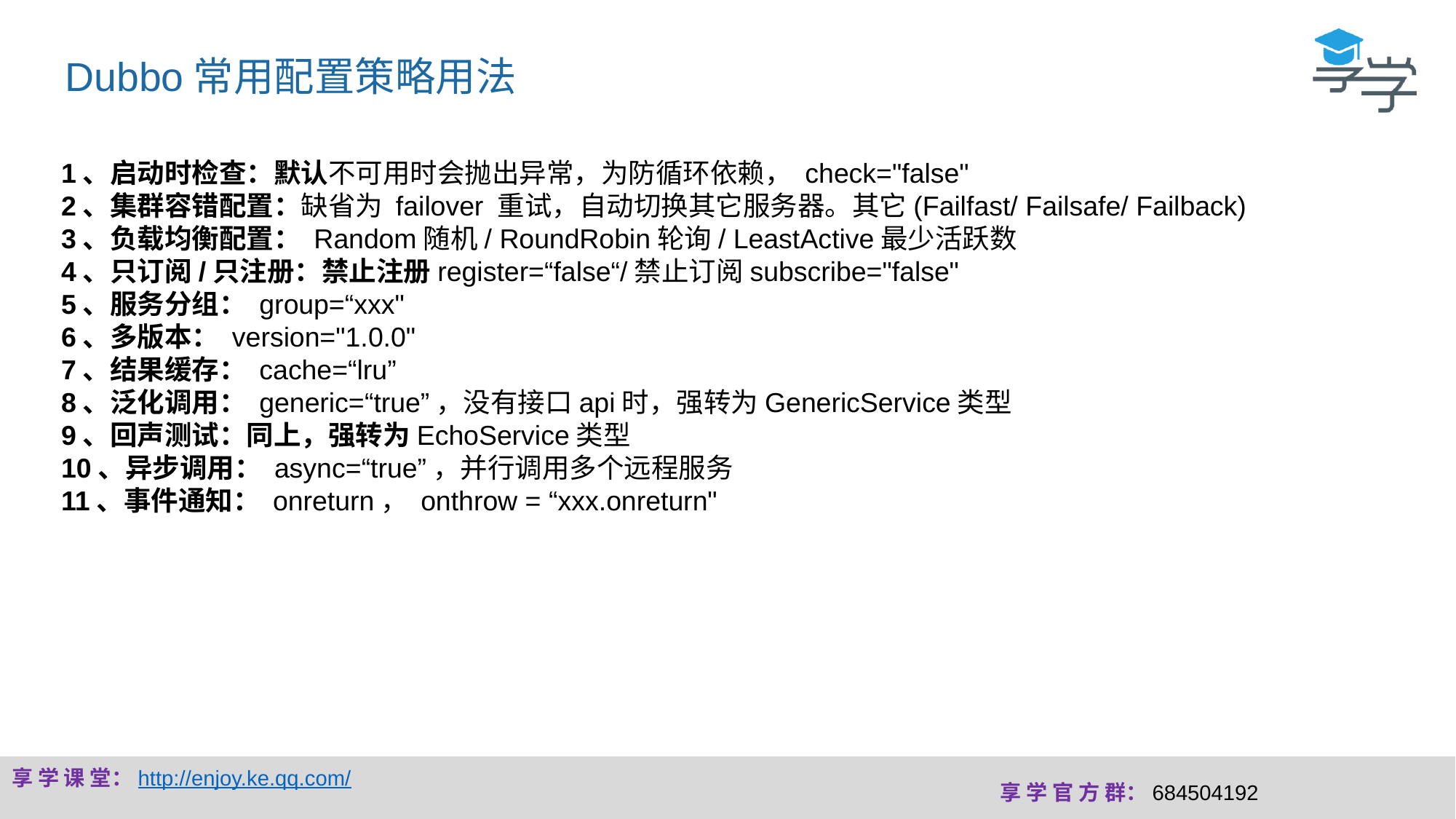

Dubbo常用配置策略用法
1、启动时检查：默认不可用时会抛出异常，为防循环依赖， check="false"
2、集群容错配置：缺省为 failover 重试，自动切换其它服务器。其它(Failfast/ Failsafe/ Failback)
3、负载均衡配置： Random随机/ RoundRobin轮询/ LeastActive最少活跃数
4、只订阅/只注册：禁止注册register=“false“/禁止订阅subscribe="false"
5、服务分组： group=“xxx"
6、多版本： version="1.0.0"
7、结果缓存： cache=“lru”
8、泛化调用： generic=“true”，没有接口api时，强转为GenericService类型
9、回声测试：同上，强转为EchoService类型
10、异步调用： async=“true”，并行调用多个远程服务
11、事件通知： onreturn， onthrow = “xxx.onreturn"